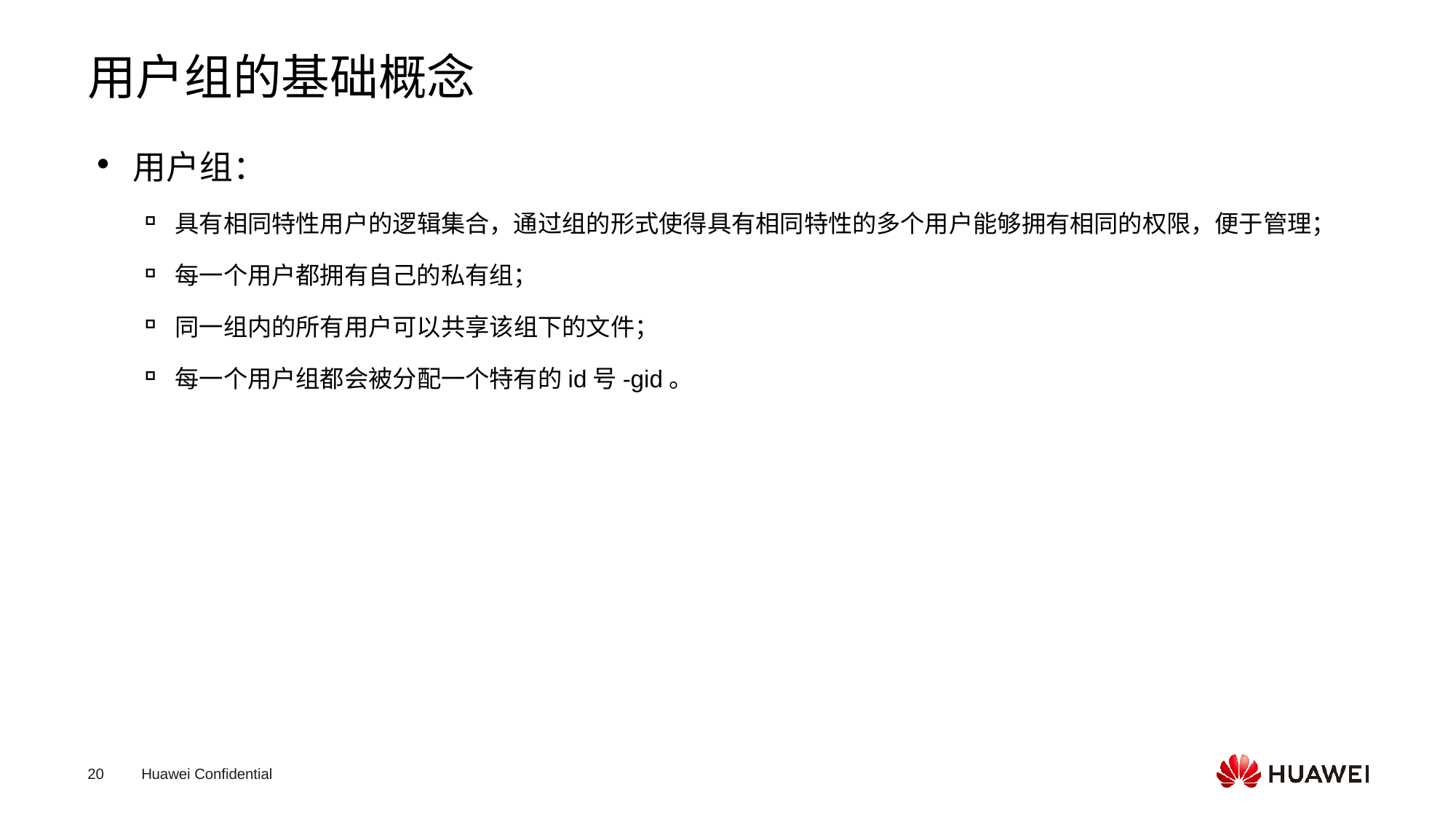

# 用户组的基础概念
用户组：
具有相同特性用户的逻辑集合，通过组的形式使得具有相同特性的多个用户能够拥有相同的权限，便于管理；
每一个用户都拥有自己的私有组；
同一组内的所有用户可以共享该组下的文件；
每一个用户组都会被分配一个特有的id号-gid。